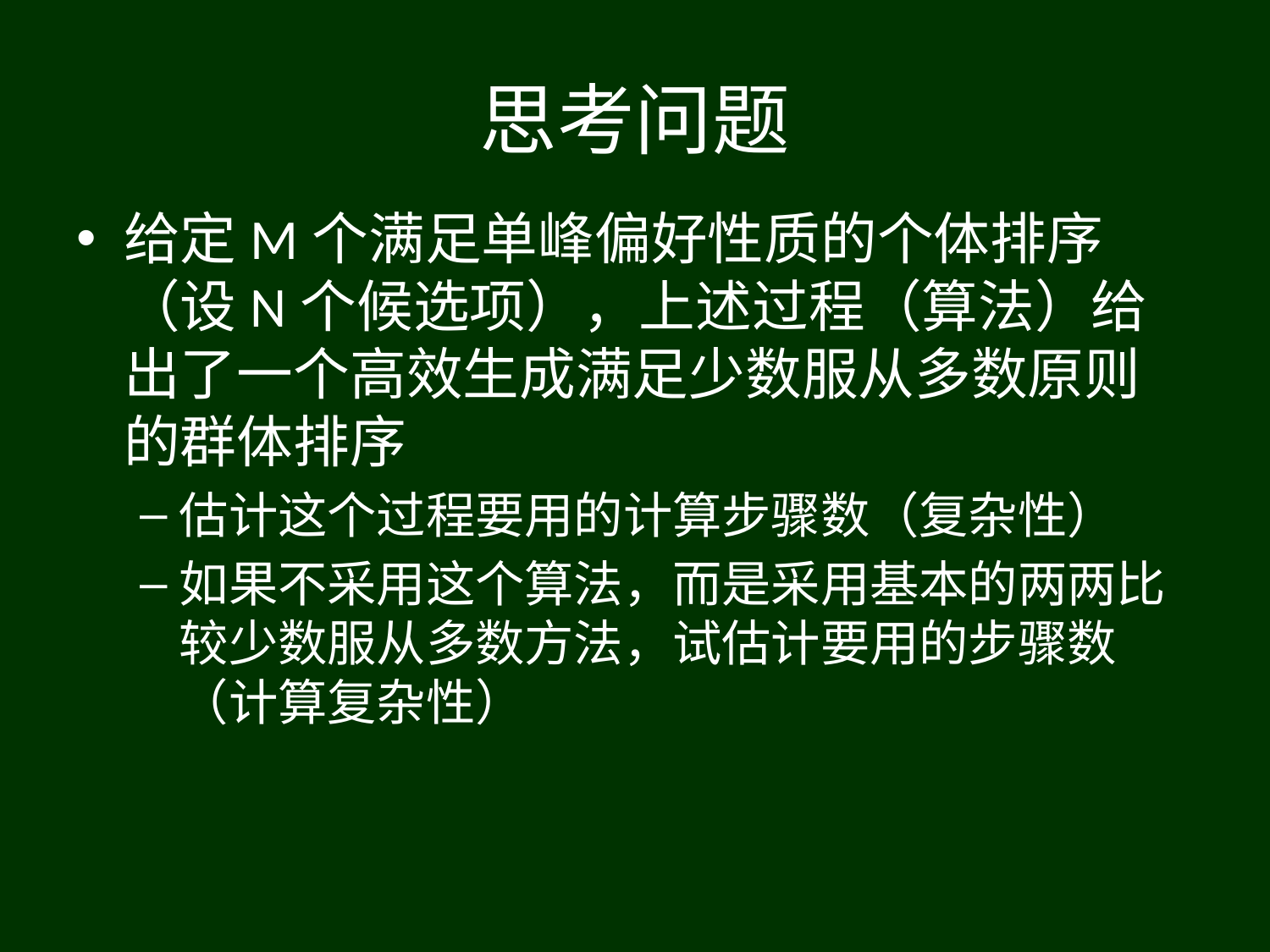

# 思考问题
给定M个满足单峰偏好性质的个体排序（设N个候选项），上述过程（算法）给出了一个高效生成满足少数服从多数原则的群体排序
估计这个过程要用的计算步骤数（复杂性）
如果不采用这个算法，而是采用基本的两两比较少数服从多数方法，试估计要用的步骤数（计算复杂性）